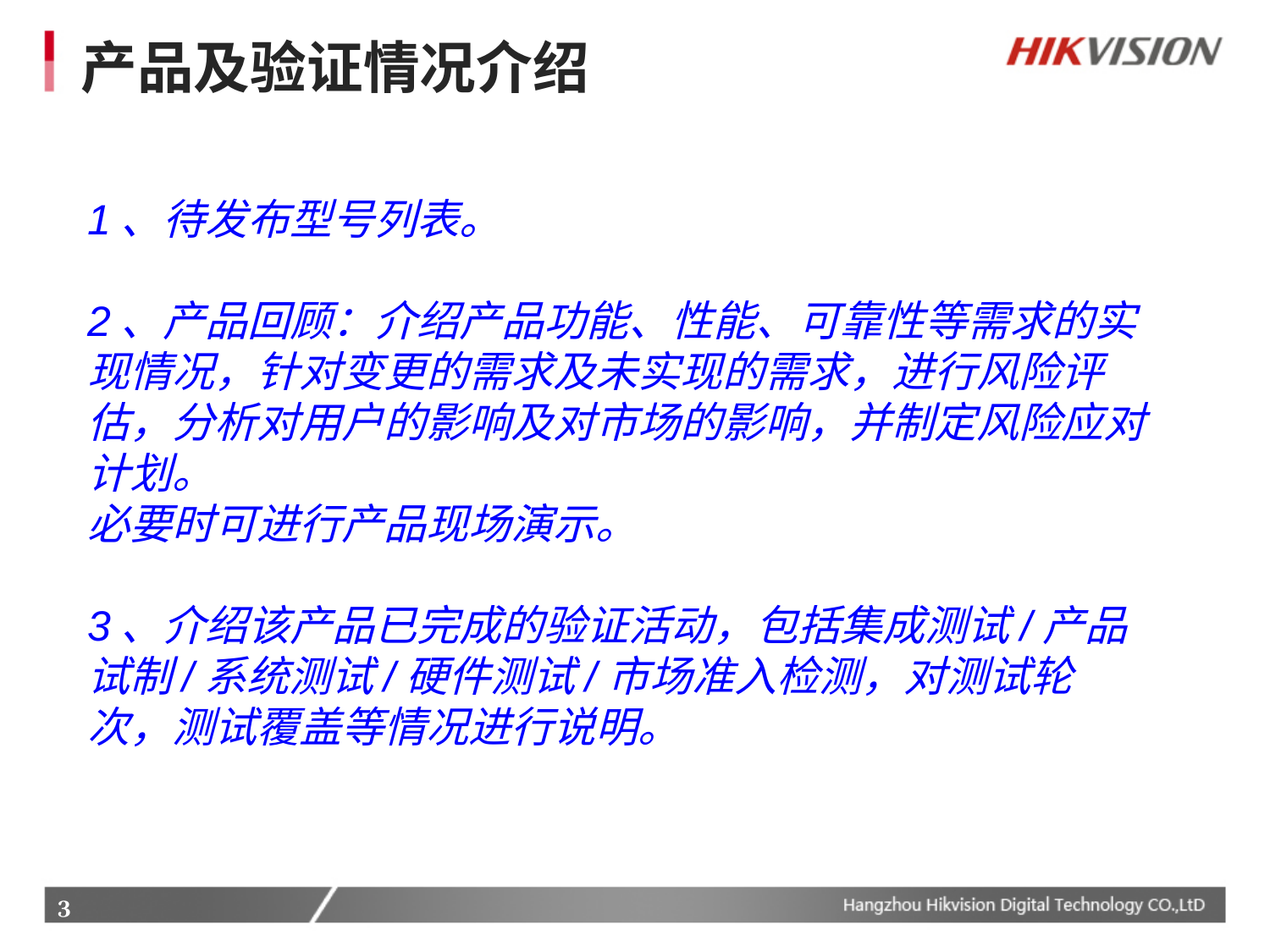

产品及验证情况介绍
1、待发布型号列表。

2、产品回顾：介绍产品功能、性能、可靠性等需求的实现情况，针对变更的需求及未实现的需求，进行风险评估，分析对用户的影响及对市场的影响，并制定风险应对计划。
必要时可进行产品现场演示。

3、介绍该产品已完成的验证活动，包括集成测试/产品试制/系统测试/硬件测试/市场准入检测，对测试轮次，测试覆盖等情况进行说明。

3